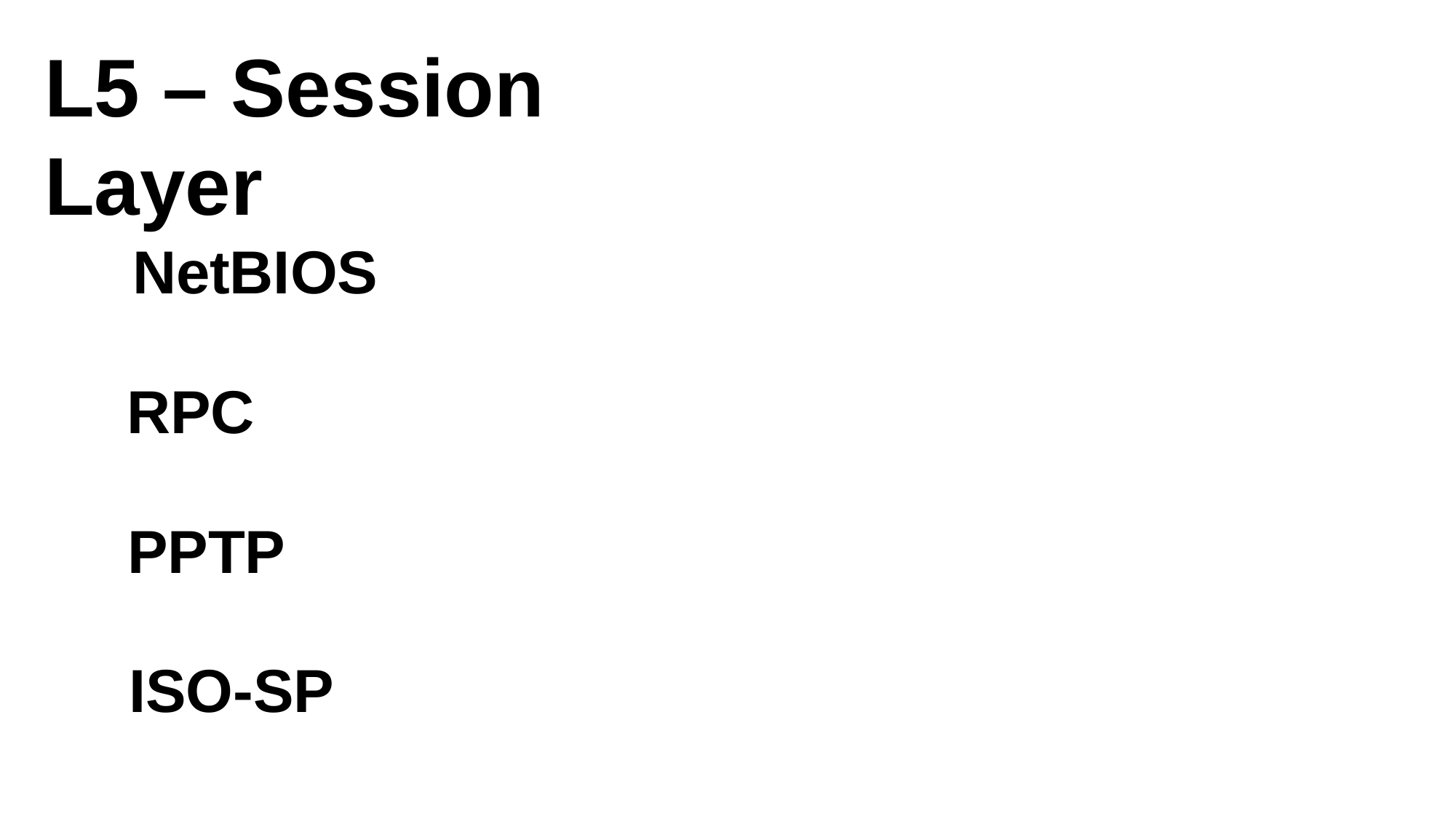

통신 도중에 데이터 스트림을 동기화하여 데이터의 순서와 무결성을 보장합니다. 예를 들어, 체크포인트를 설정하여 특정 지점까지 데이터를 성공적으로 전송했음을 확인합니다.

L5 – Session Layer
NetBIOS
RPC
PPTP
ISO-SP